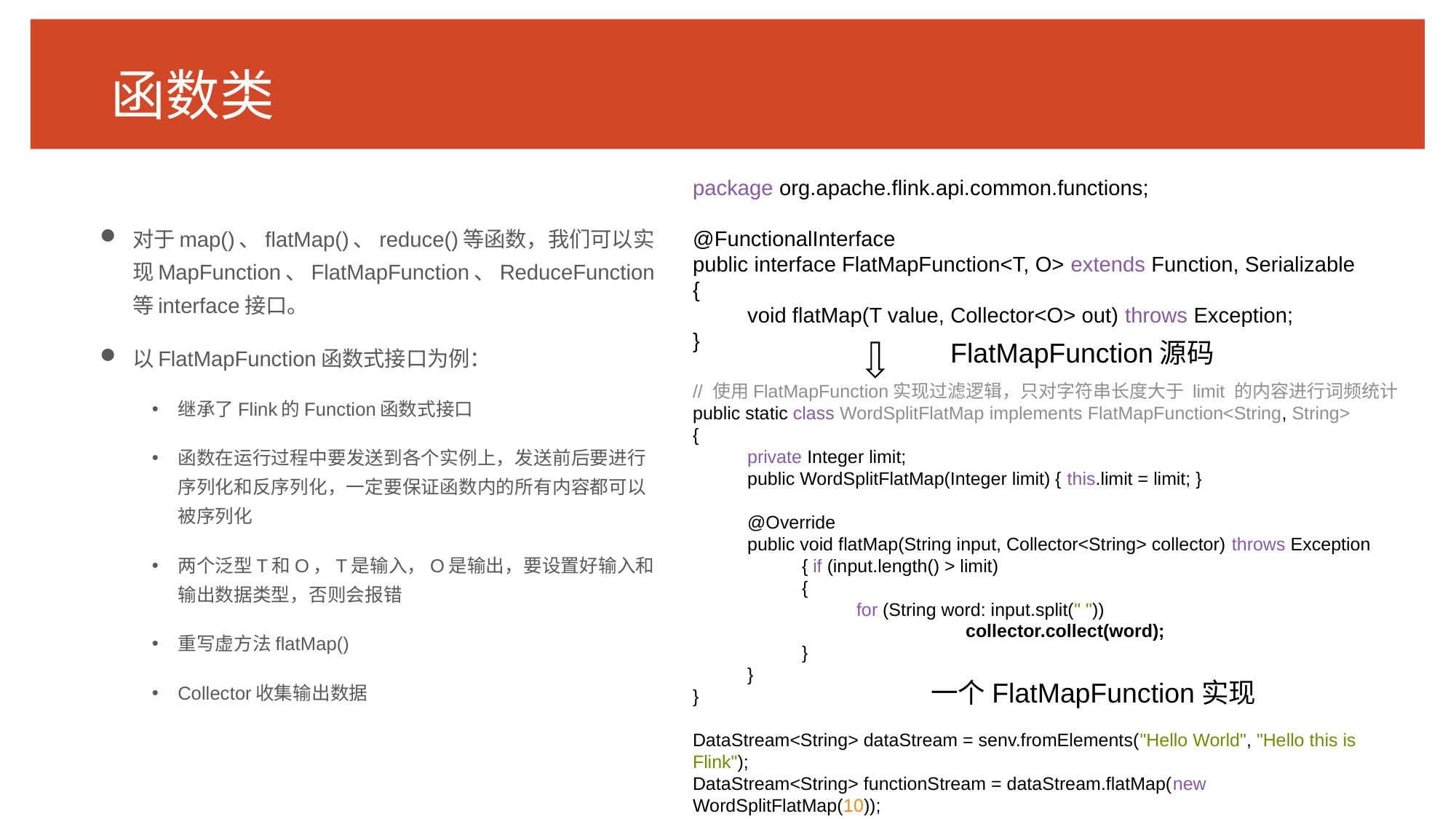

# 函数类
package org.apache.flink.api.common.functions;

@FunctionalInterface
public interface FlatMapFunction<T, O> extends Function, Serializable
{
void flatMap(T value, Collector<O> out) throws Exception;
}
对于map()、flatMap()、reduce()等函数，我们可以实现MapFunction、FlatMapFunction、ReduceFunction等interface接口。
以FlatMapFunction函数式接口为例：
继承了Flink的Function函数式接口
函数在运行过程中要发送到各个实例上，发送前后要进行序列化和反序列化，一定要保证函数内的所有内容都可以被序列化
两个泛型T和O，T是输入，O是输出，要设置好输入和输出数据类型，否则会报错
重写虚方法flatMap()
Collector收集输出数据
FlatMapFunction源码

// 使用FlatMapFunction实现过滤逻辑，只对字符串长度大于 limit 的内容进行词频统计
public static class WordSplitFlatMap implements FlatMapFunction<String, String>
{
private Integer limit;
public WordSplitFlatMap(Integer limit) { this.limit = limit; }

@Override
public void flatMap(String input, Collector<String> collector) throws Exception
{ if (input.length() > limit)
{
for (String word: input.split(" "))
	collector.collect(word);
}
}
}

DataStream<String> dataStream = senv.fromElements("Hello World", "Hello this is Flink");
DataStream<String> functionStream = dataStream.flatMap(new WordSplitFlatMap(10));
一个FlatMapFunction实现